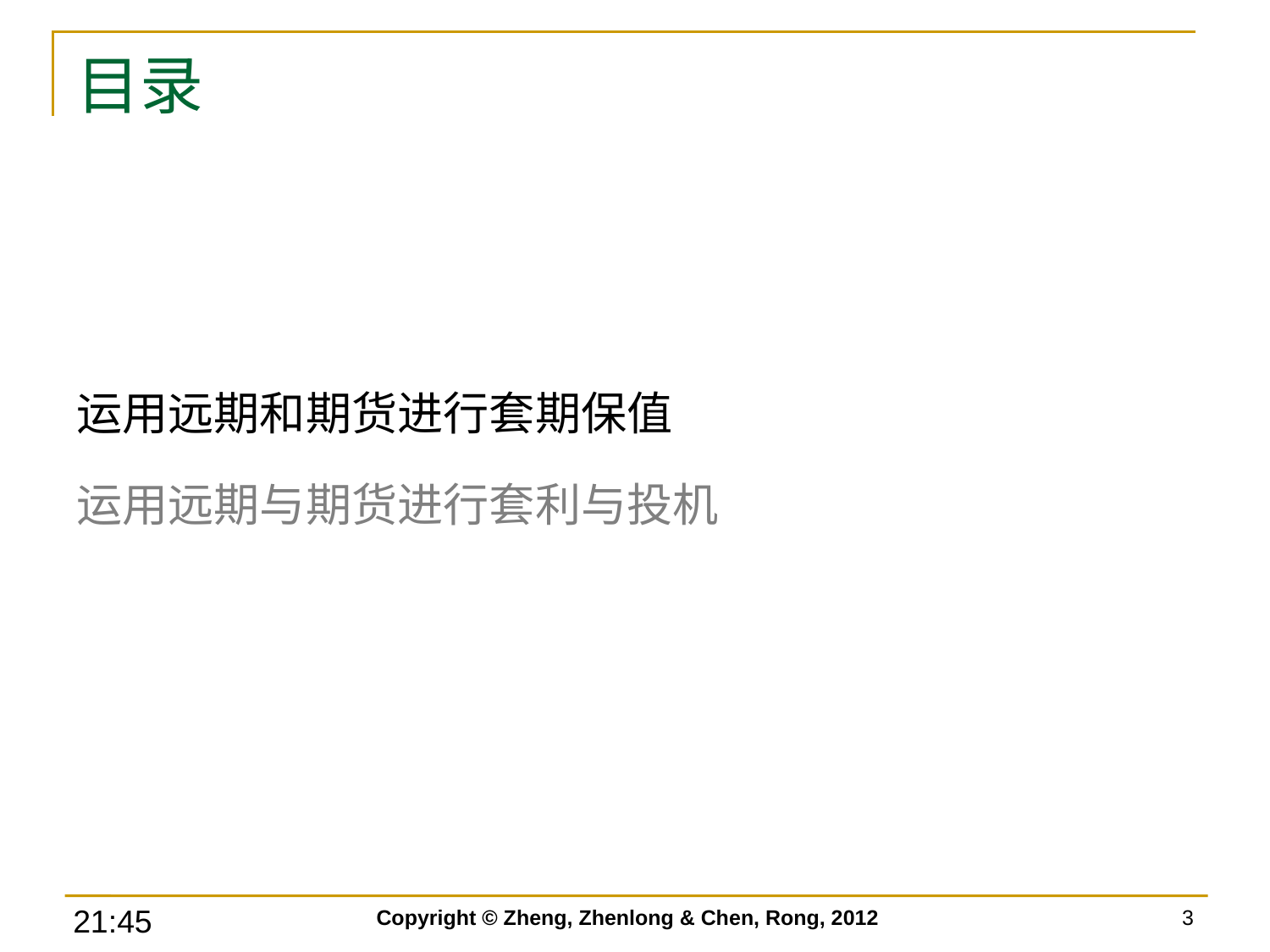

# 目录

运用远期和期货进行套期保值
运用远期与期货进行套利与投机
Copyright © Zheng, Zhenlong & Chen, Rong, 2012
3